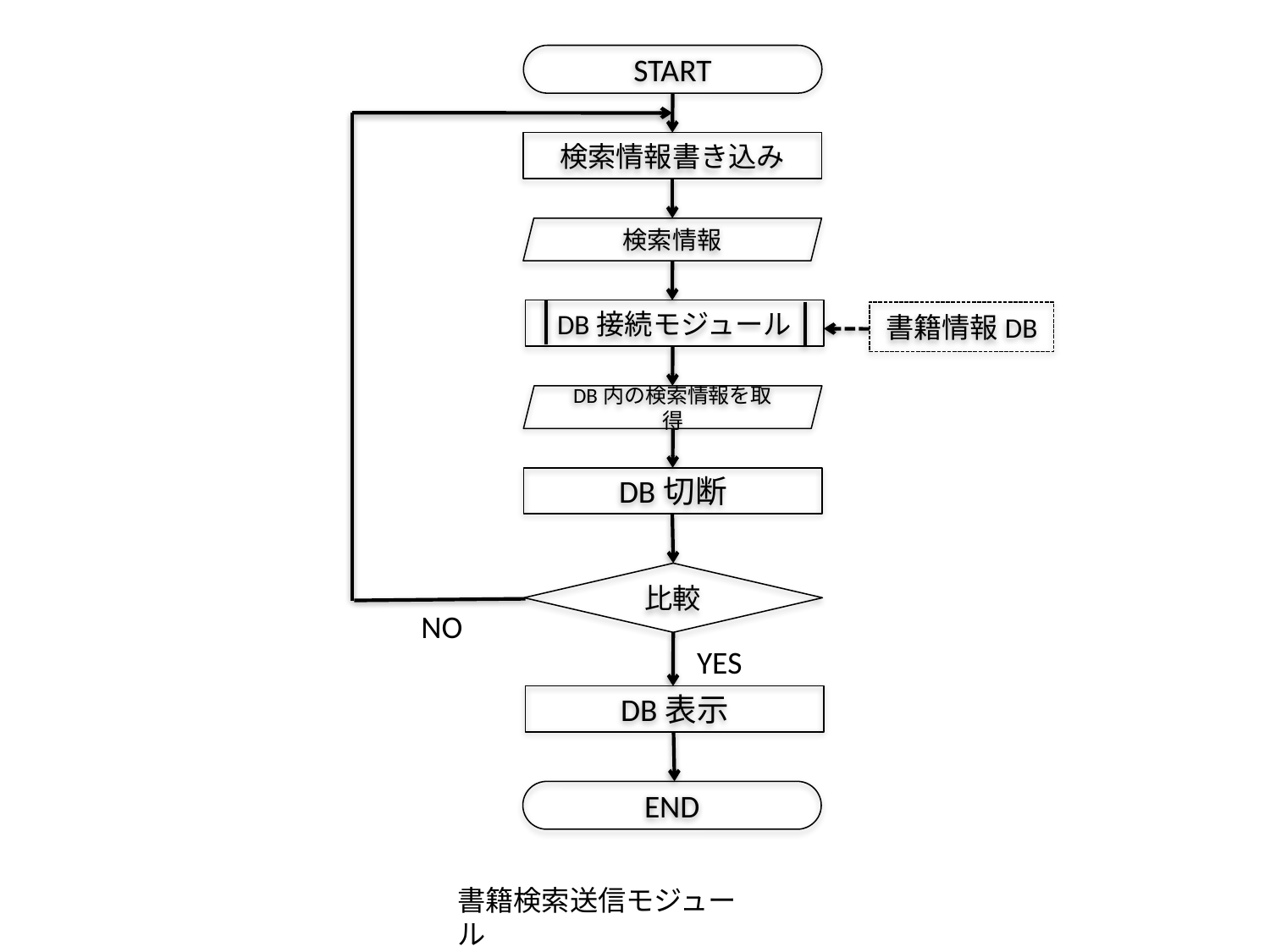

START
検索情報書き込み
検索情報
DB接続モジュール
DB内の検索情報を取得
DB切断
比較
NO
YES
DB表示
END
書籍情報DB
書籍検索送信モジュール